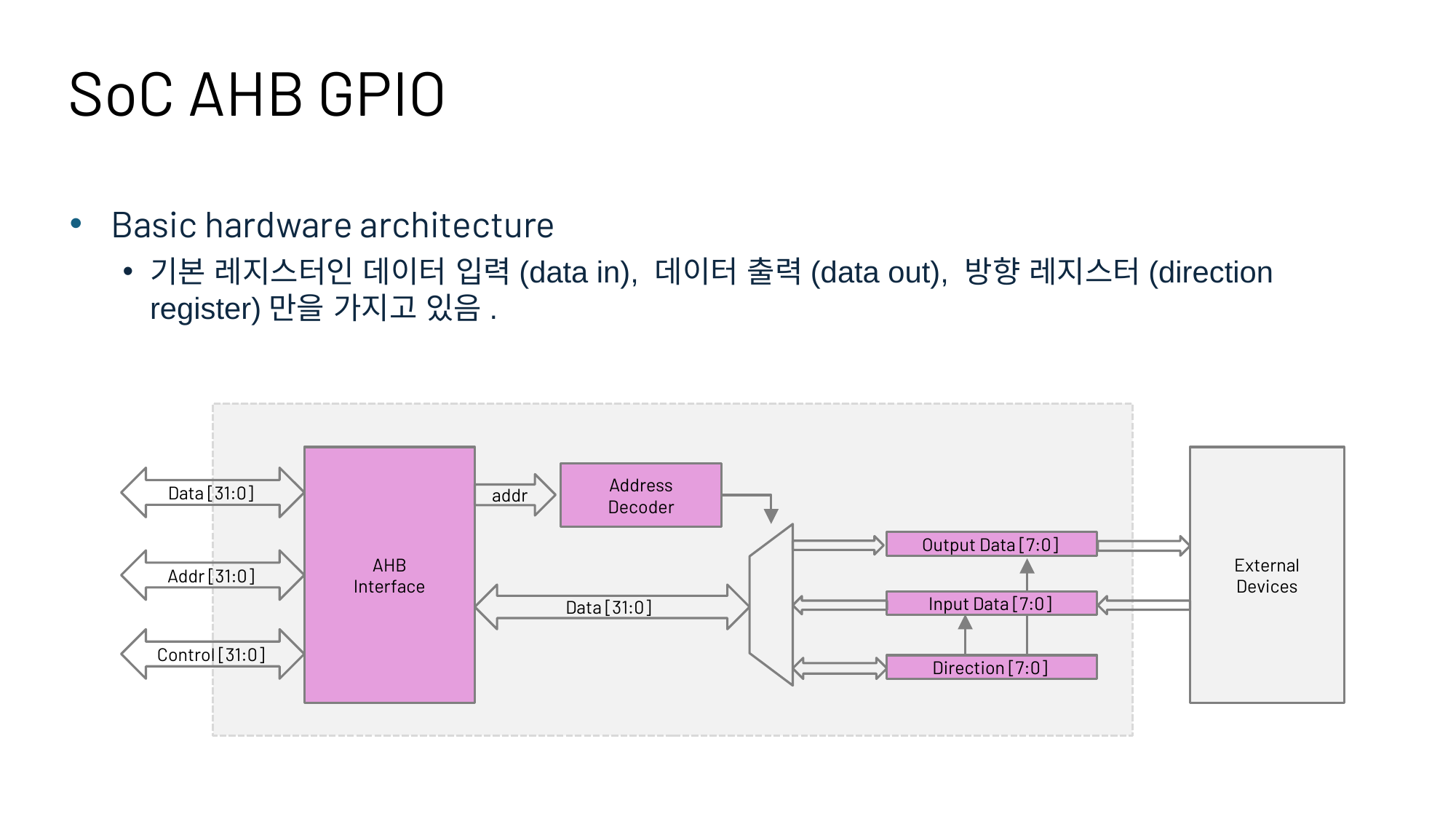

# SoC AHB GPIO
Basic hardware architecture
기본 레지스터인 데이터 입력(data in), 데이터 출력(data out), 방향 레지스터(direction register)만을 가지고 있음.

AHB
Interface
External
Devices
Address
Decoder
Data [31:0]
addr
Output Data [7:0]

Addr [31:0]

Data [31:0]
Input Data [7:0]

Control [31:0]
Direction [7:0]